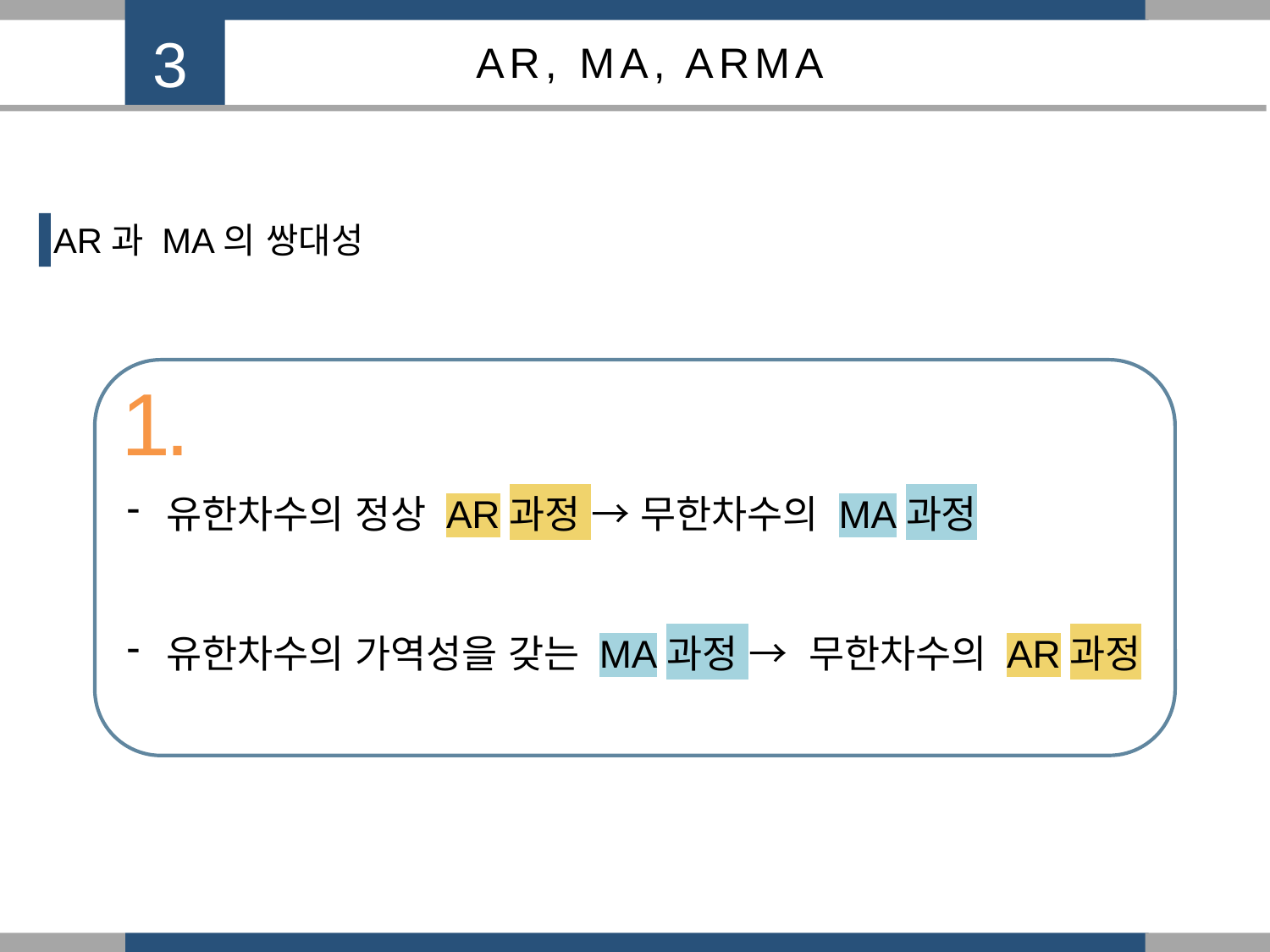

3
AR, MA, ARMA

AR과 MA의 쌍대성

유한차수의 정상 AR과정 → 무한차수의 MA과정

유한차수의 가역성을 갖는 MA과정 →  무한차수의 AR과정
1.